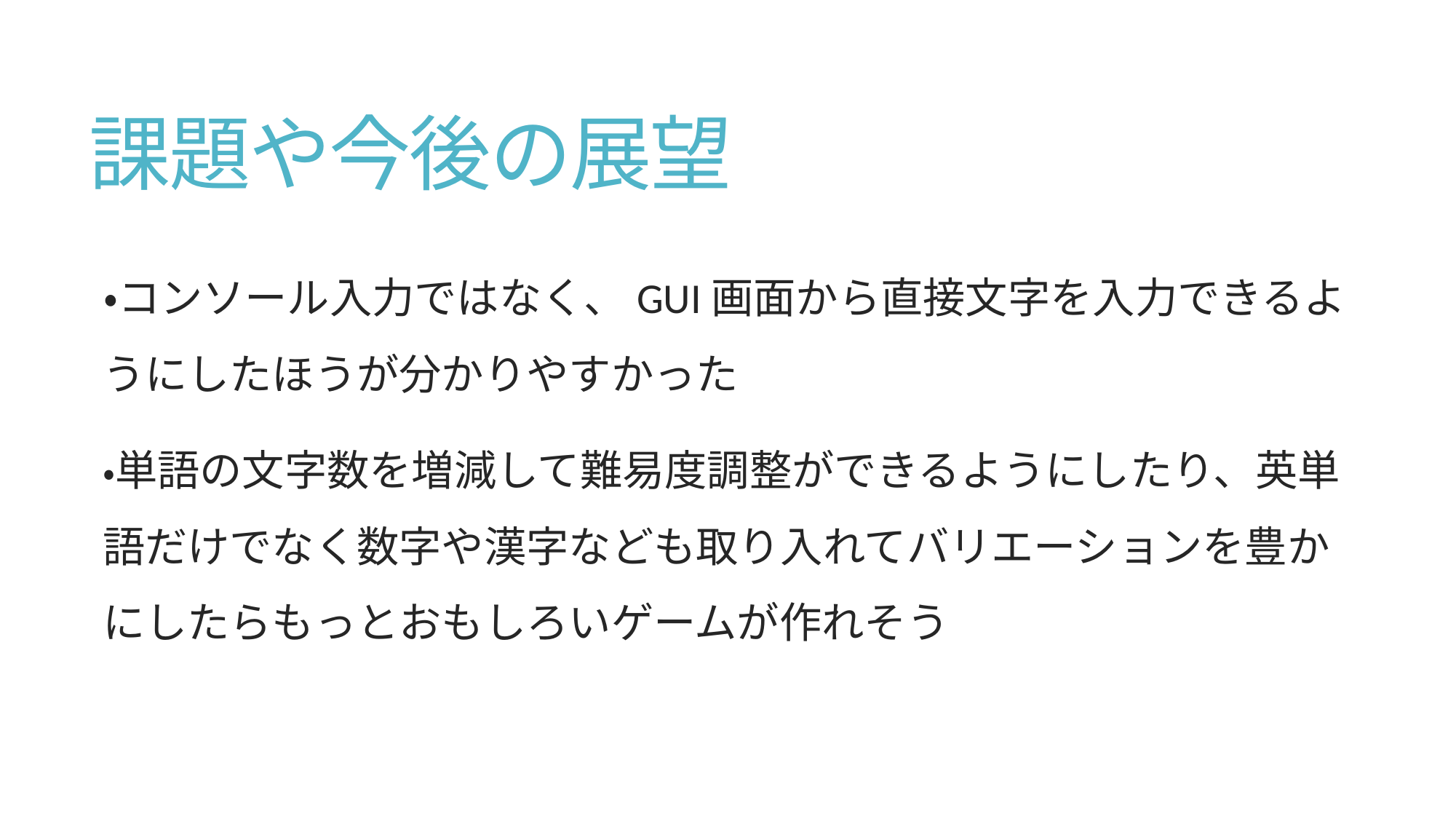

# 課題や今後の展望
・コンソール入力ではなく、GUI画面から直接文字を入力できるようにしたほうが分かりやすかった
・単語の文字数を増減して難易度調整ができるようにしたり、英単語だけでなく数字や漢字なども取り入れてバリエーションを豊かにしたらもっとおもしろいゲームが作れそう